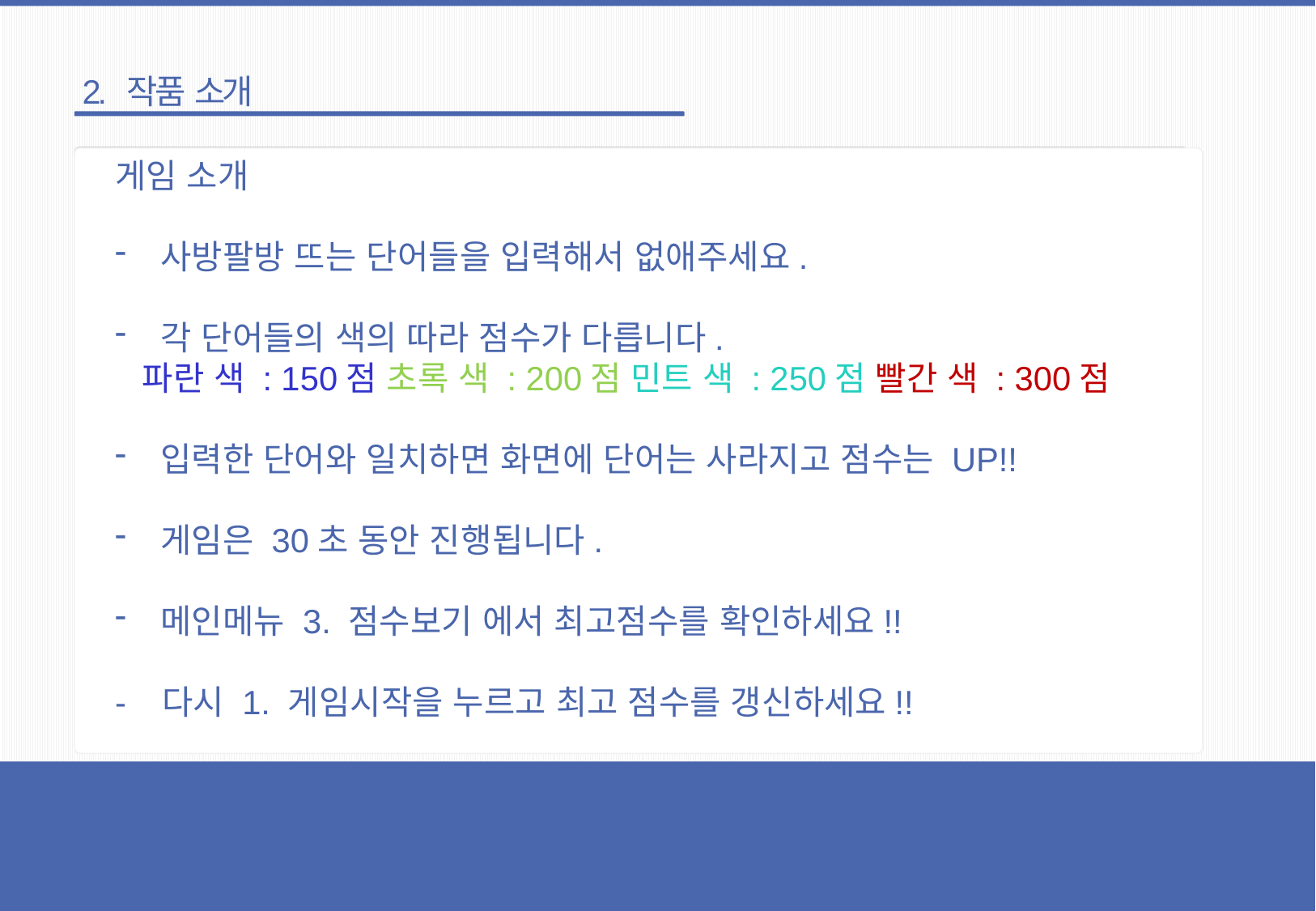

2.  작품  소개

게임 소개

사방팔방 뜨는 단어들을 입력해서 없애주세요.

각 단어들의 색의 따라 점수가 다릅니다.
  파란 색 : 150점 초록 색 : 200점 민트 색 : 250점 빨간 색 : 300점

입력한 단어와 일치하면 화면에 단어는 사라지고 점수는 UP!!

게임은 30초 동안 진행됩니다.

메인메뉴 3. 점수보기 에서 최고점수를 확인하세요!!

-   다시 1. 게임시작을 누르고 최고 점수를 갱신하세요!!